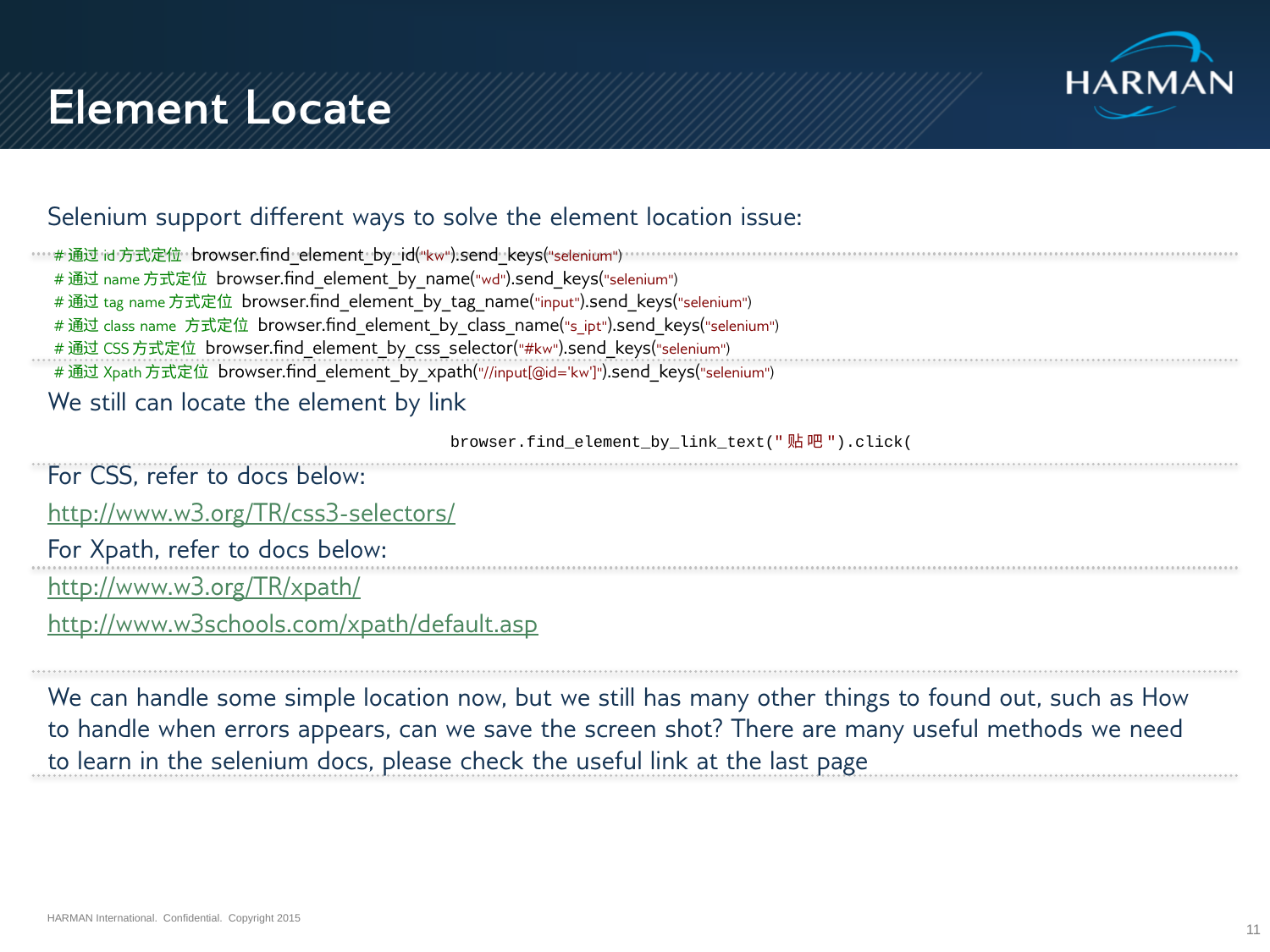

Element Locate
Selenium support different ways to solve the element location issue:

We still can locate the element by link

For CSS, refer to docs below:
http://www.w3.org/TR/css3-selectors/
For Xpath, refer to docs below:
http://www.w3.org/TR/xpath/
http://www.w3schools.com/xpath/default.asp

We can handle some simple location now, but we still has many other things to found out, such as How to handle when errors appears, can we save the screen shot? There are many useful methods we need to learn in the selenium docs, please check the useful link at the last page

#通过id方式定位 browser.find_element_by_id("kw").send_keys("selenium")
#通过name方式定位 browser.find_element_by_name("wd").send_keys("selenium")
#通过tag name方式定位 browser.find_element_by_tag_name("input").send_keys("selenium")
#通过class name 方式定位 browser.find_element_by_class_name("s_ipt").send_keys("selenium")
#通过CSS方式定位 browser.find_element_by_css_selector("#kw").send_keys("selenium")
#通过Xpath方式定位 browser.find_element_by_xpath("//input[@id='kw']").send_keys("selenium")
browser.find_element_by_link_text("贴 吧").click(